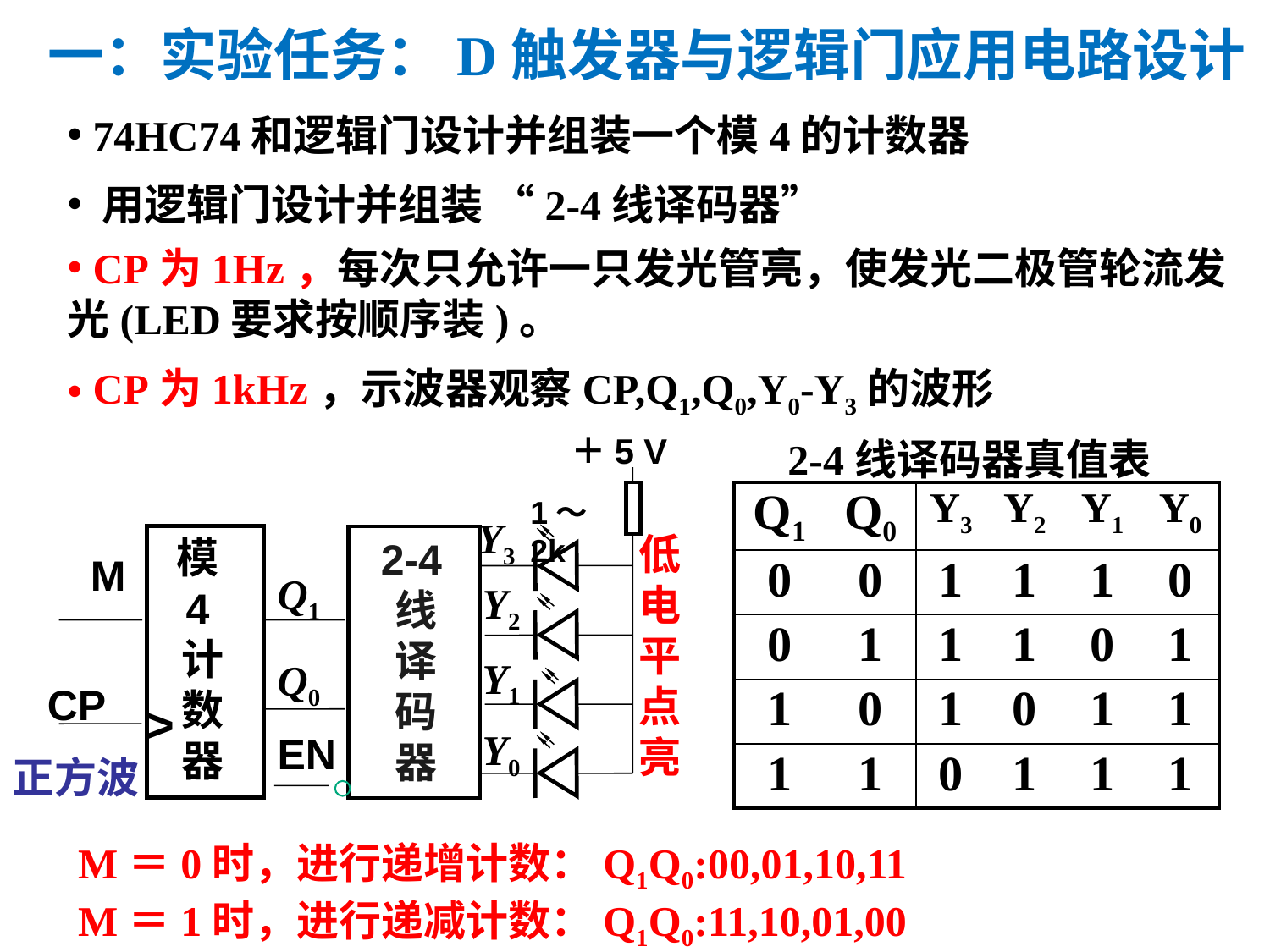

一：实验任务：D触发器与逻辑门应用电路设计
 74HC74和逻辑门设计并组装一个模4的计数器
 用逻辑门设计并组装 “2-4线译码器”
 CP为1Hz，每次只允许一只发光管亮，使发光二极管轮流发光(LED要求按顺序装)。
 CP为1kHz，示波器观察CP,Q1,Q0,Y0-Y3的波形
＋5 V

1～2k
模4计数器

>

2-4线译码器

M

CP

Y3
Q1
Y2
Y1
Q0
Y0
2-4线译码器真值表

| Q1 | Q0 | Y3 | Y2 | Y1 | Y0 |
| --- | --- | --- | --- | --- | --- |
| 0 | 0 | 1 | 1 | 1 | 0 |
| 0 | 1 | 1 | 1 | 0 | 1 |
| 1 | 0 | 1 | 0 | 1 | 1 |
| 1 | 1 | 0 | 1 | 1 | 1 |
低电平点亮
EN
正方波

M＝0时，进行递增计数：Q1Q0:00,01,10,11
M＝1时，进行递减计数：Q1Q0:11,10,01,00